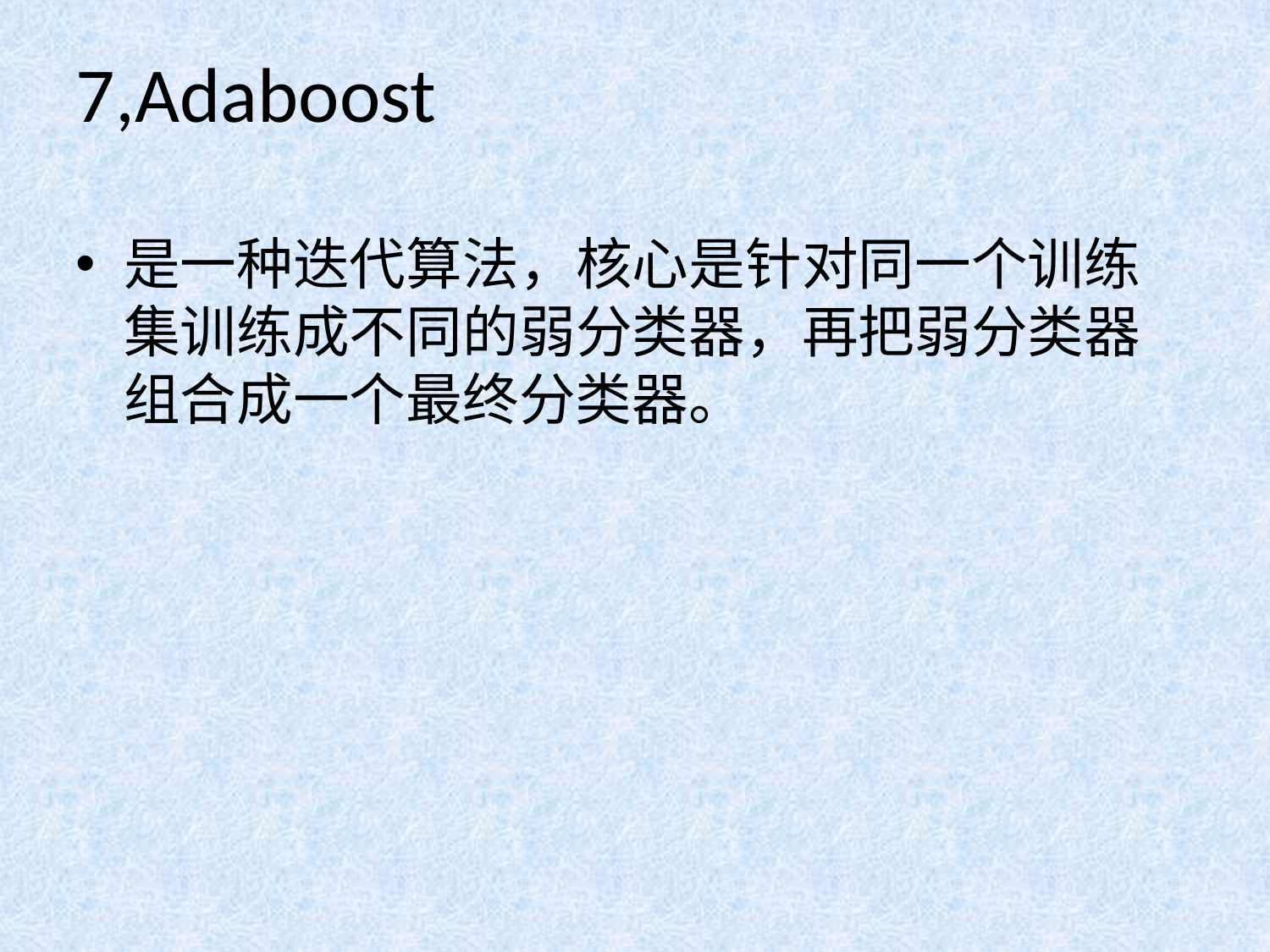

# 7,Adaboost
是一种迭代算法，核心是针对同一个训练集训练成不同的弱分类器，再把弱分类器组合成一个最终分类器。